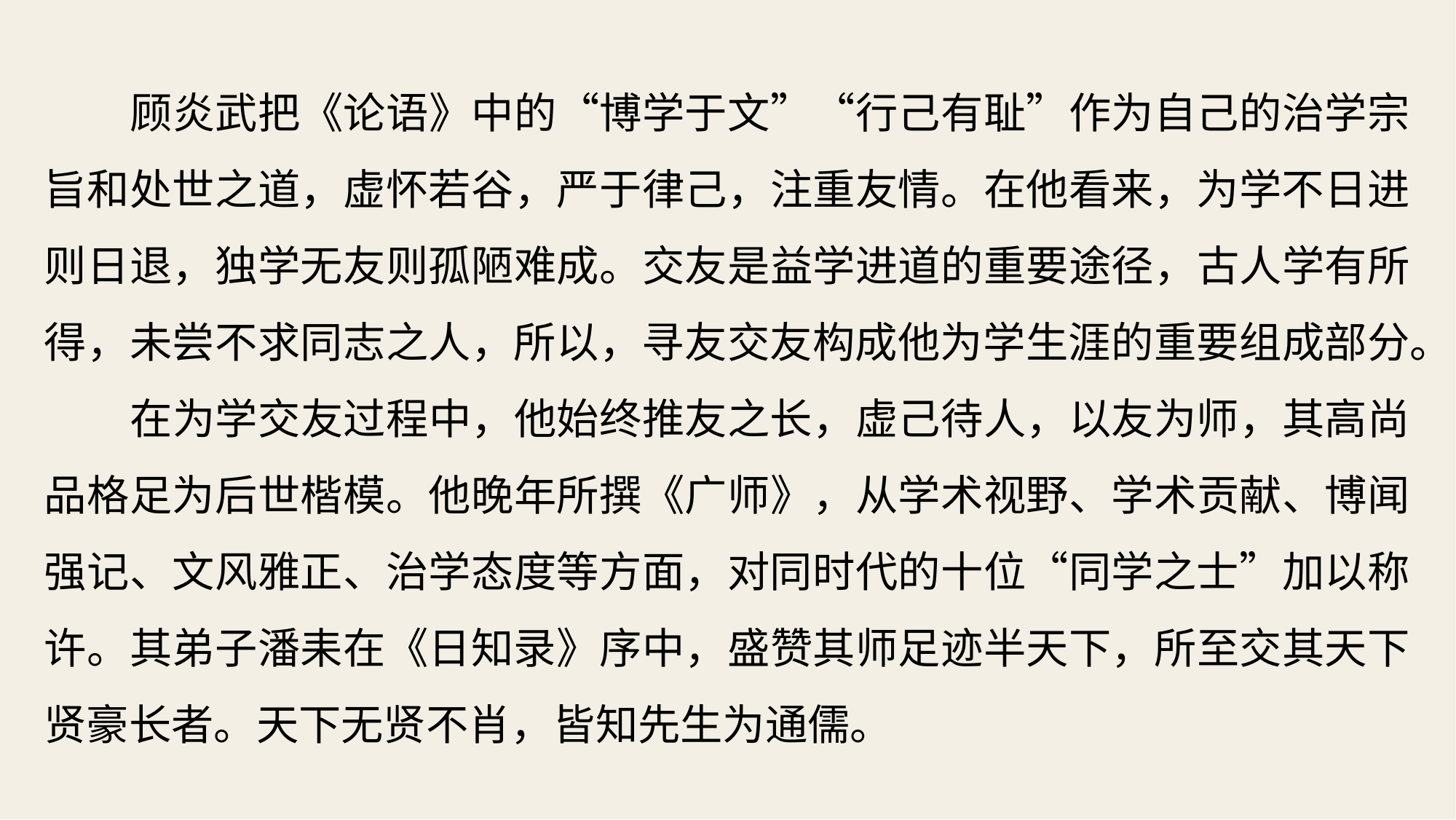

顾炎武把《论语》中的“博学于文”“行己有耻”作为自己的治学宗旨和处世之道，虚怀若谷，严于律己，注重友情。在他看来，为学不日进则日退，独学无友则孤陋难成。交友是益学进道的重要途径，古人学有所得，未尝不求同志之人，所以，寻友交友构成他为学生涯的重要组成部分。
在为学交友过程中，他始终推友之长，虚己待人，以友为师，其高尚品格足为后世楷模。他晚年所撰《广师》，从学术视野、学术贡献、博闻强记、文风雅正、治学态度等方面，对同时代的十位“同学之士”加以称许。其弟子潘耒在《日知录》序中，盛赞其师足迹半天下，所至交其天下贤豪长者。天下无贤不肖，皆知先生为通儒。